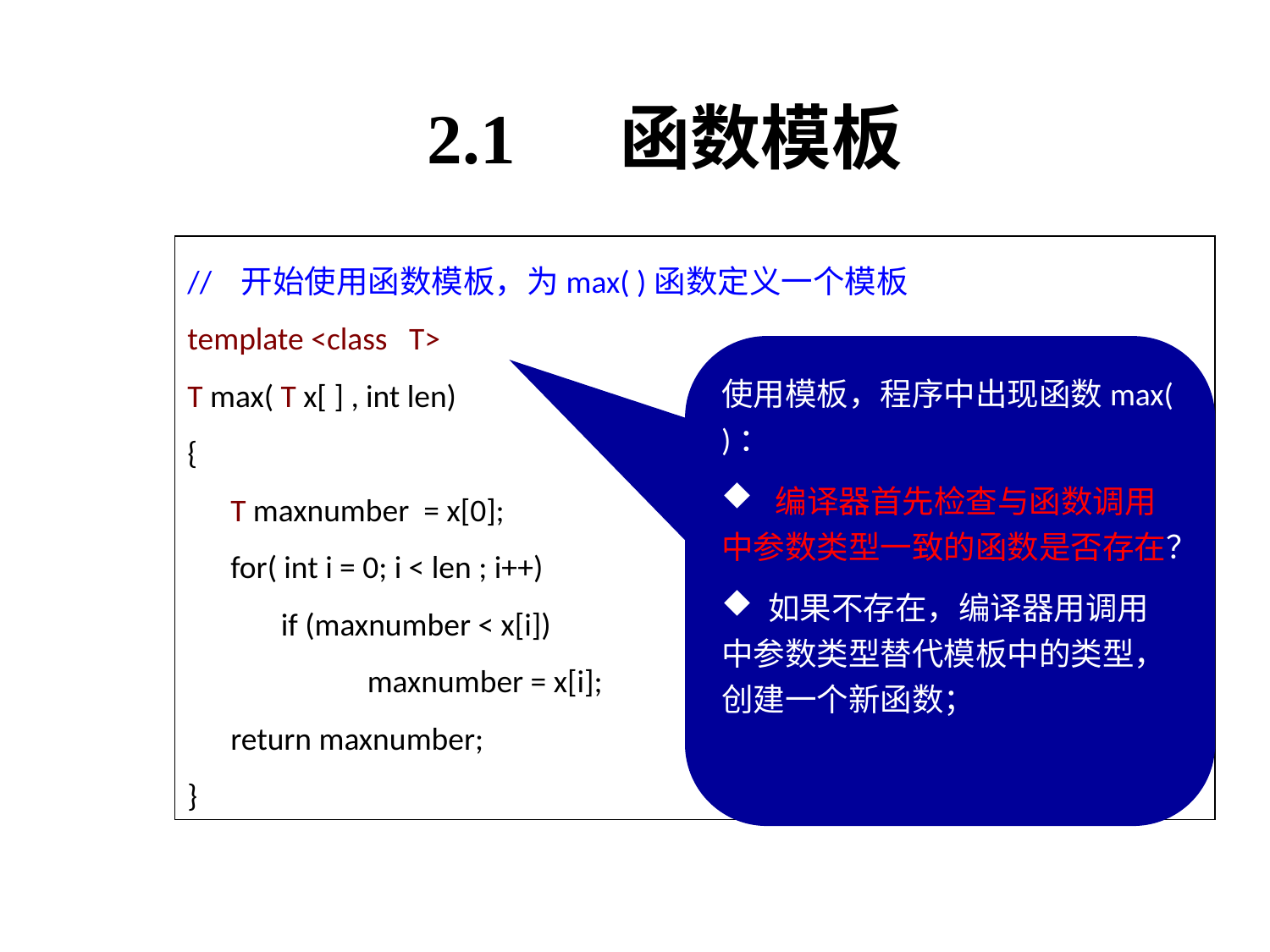

# 2.1     函数模板
//   开始使用函数模板，为max( )函数定义一个模板
template <class   T>
T max( T x[ ] , int len)
{
      T maxnumber  = x[0];
      for( int i = 0; i < len ; i++)
             if (maxnumber < x[i])
                         maxnumber = x[i];
      return maxnumber;
}
使用模板，程序中出现函数max( )：
  编译器首先检查与函数调用中参数类型一致的函数是否存在？
 如果不存在，编译器用调用中参数类型替代模板中的类型，创建一个新函数；